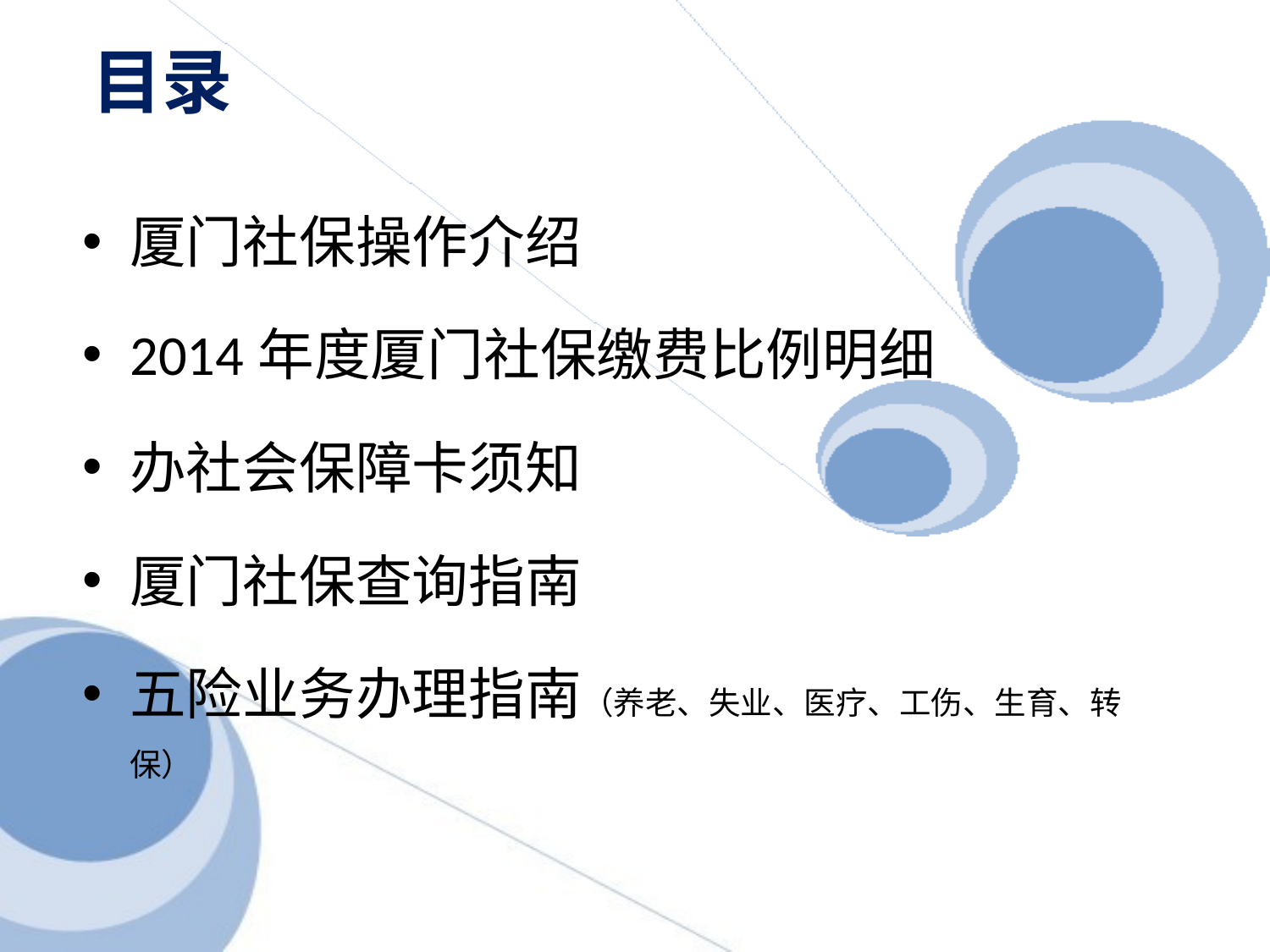

# 目录
厦门社保操作介绍
2014年度厦门社保缴费比例明细
办社会保障卡须知
厦门社保查询指南
五险业务办理指南（养老、失业、医疗、工伤、生育、转保）